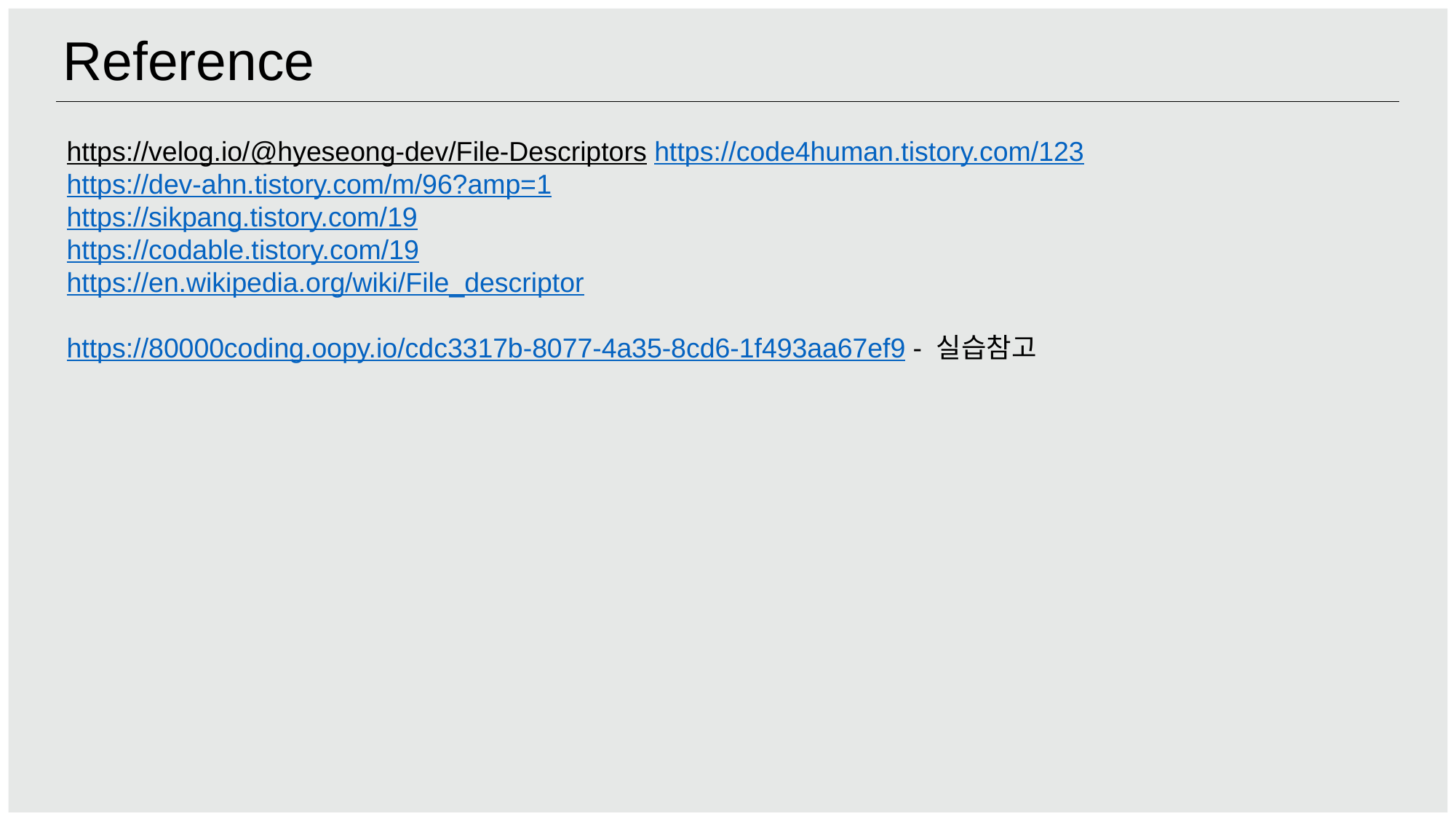

Reference
https://velog.io/@hyeseong-dev/File-Descriptors https://code4human.tistory.com/123
https://dev-ahn.tistory.com/m/96?amp=1
https://sikpang.tistory.com/19
https://codable.tistory.com/19
https://en.wikipedia.org/wiki/File_descriptor

https://80000coding.oopy.io/cdc3317b-8077-4a35-8cd6-1f493aa67ef9 - 실습참고